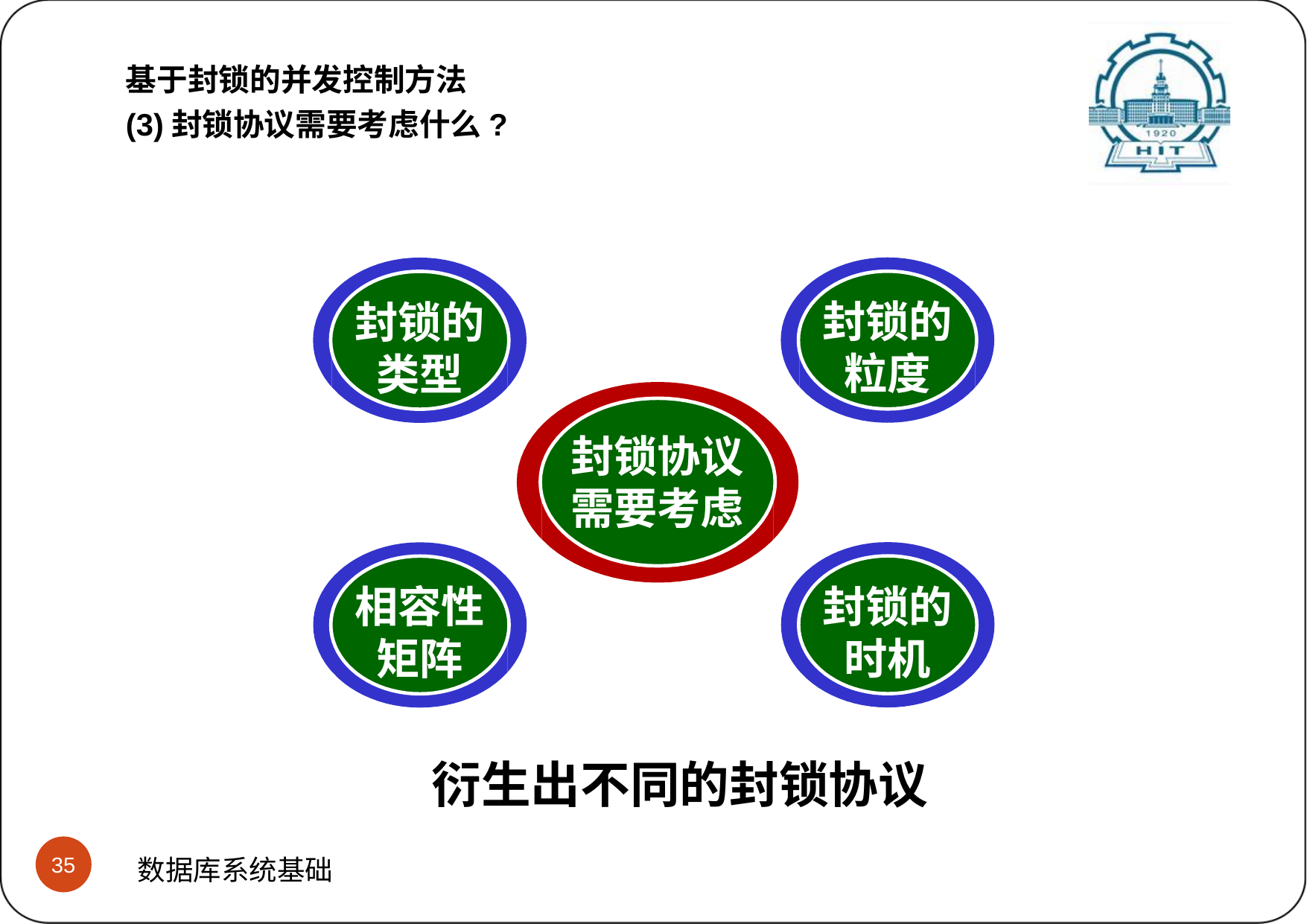

基于封锁的并发控制方法
(3)封锁协议需要考虑什么?

封锁的 粒度
封锁的 类型

封锁协议 需要考虑

封锁的 时机
相容性 矩阵
衍生出不同的封锁协议